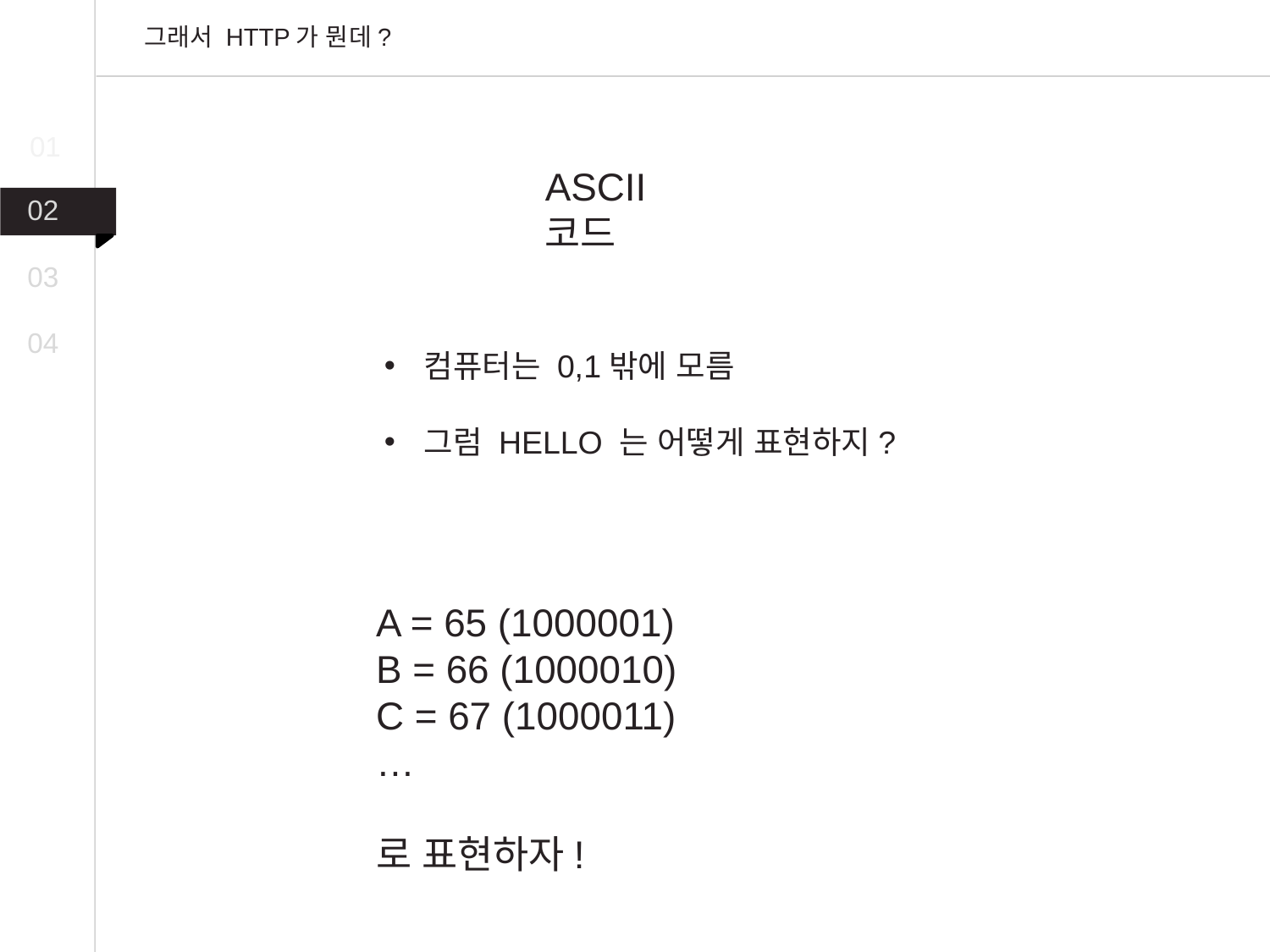

그래서 HTTP가 뭔데?
01
ASCII 코드
02

03
04
컴퓨터는 0,1밖에 모름

그럼 HELLO 는 어떻게 표현하지?
A = 65 (1000001)
B = 66 (1000010)
C = 67 (1000011)
…

로 표현하자!